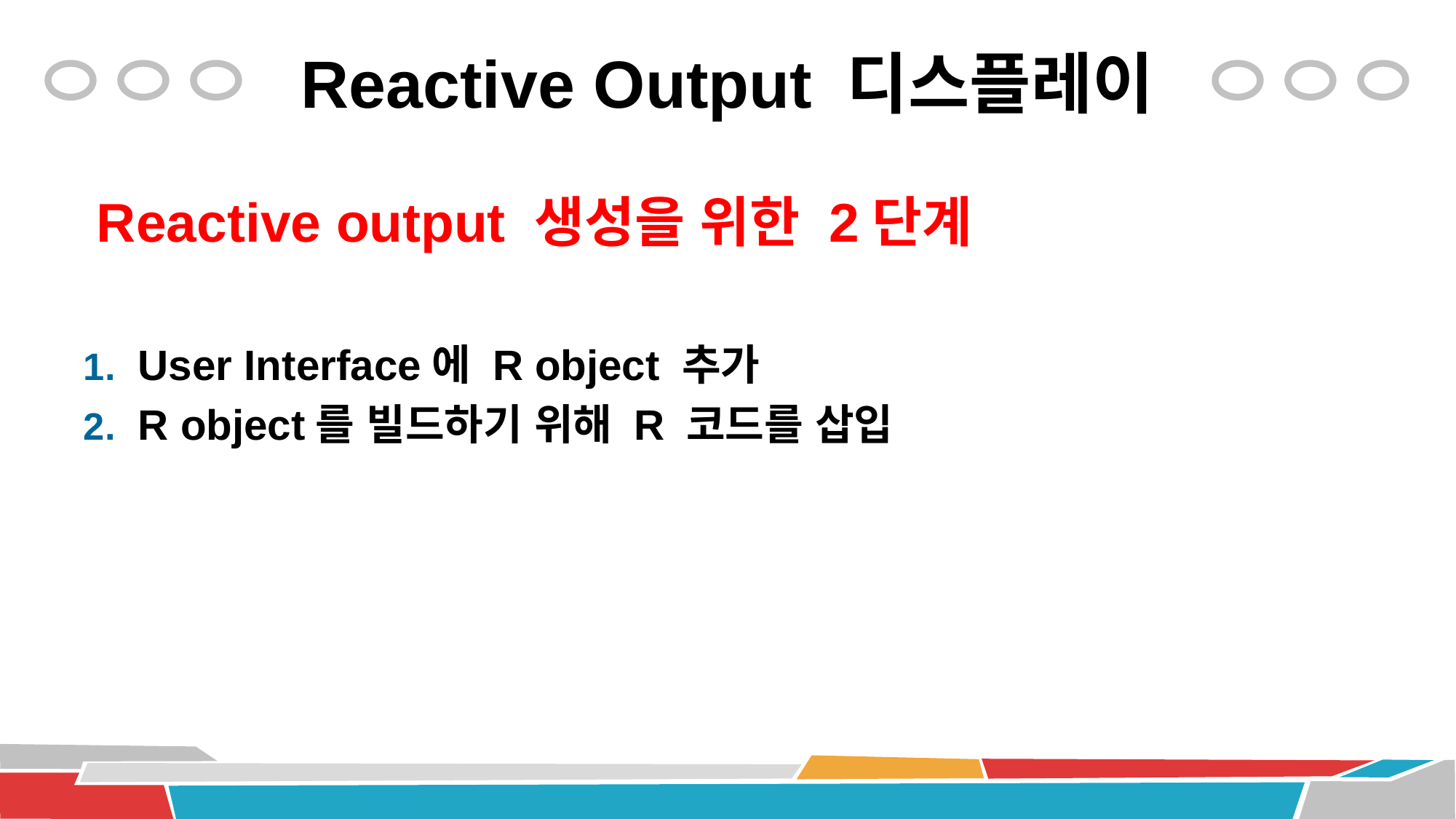

# Reactive Output 디스플레이
Reactive output 생성을 위한 2단계

User Interface에 R object 추가
R object를 빌드하기 위해 R 코드를 삽입